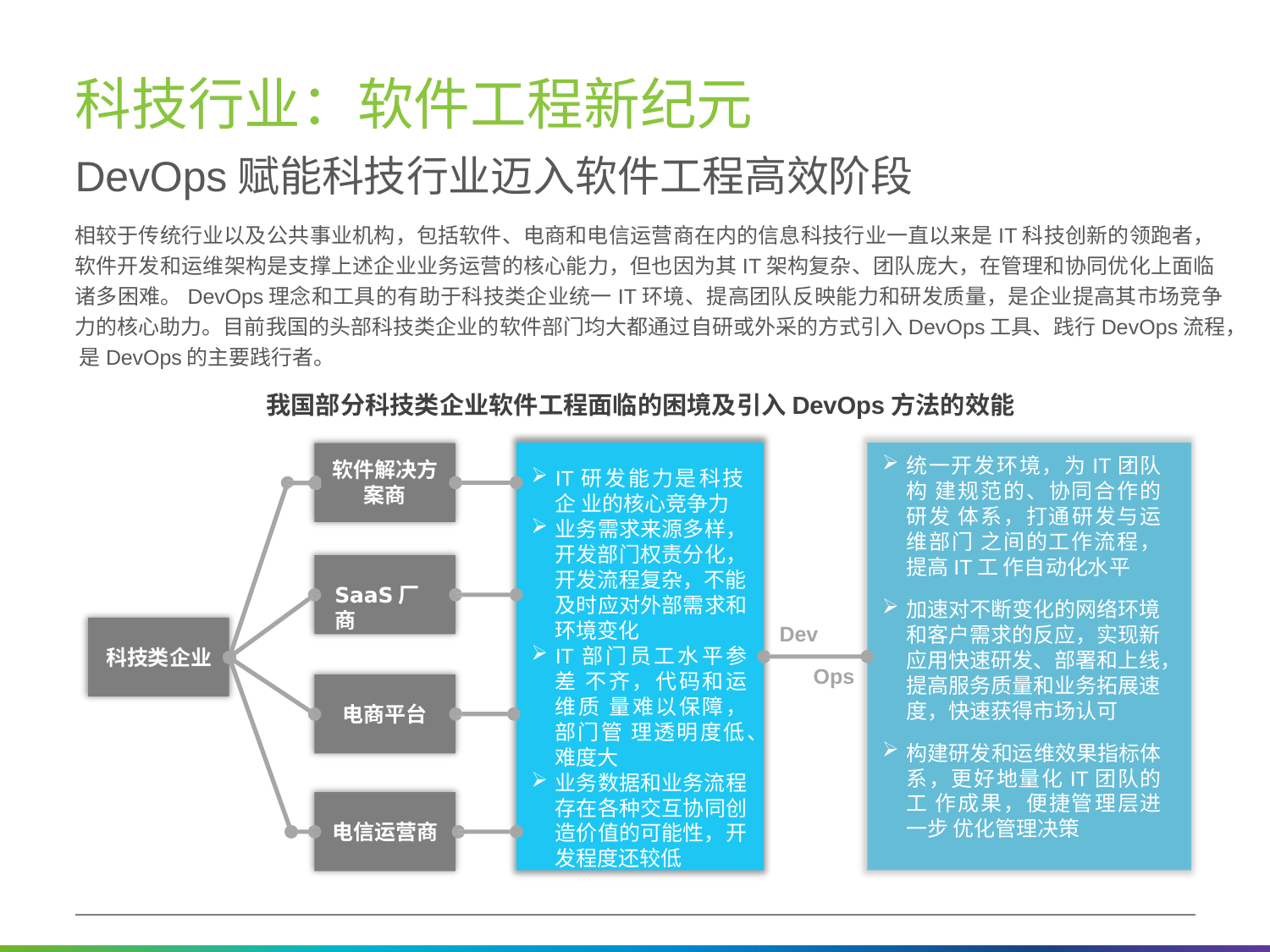

# 科技行业：软件工程新纪元
DevOps赋能科技行业迈入软件工程高效阶段
相较于传统行业以及公共事业机构，包括软件、电商和电信运营商在内的信息科技行业一直以来是IT科技创新的领跑者，  软件开发和运维架构是支撑上述企业业务运营的核心能力，但也因为其IT架构复杂、团队庞大，在管理和协同优化上面临 诸多困难。DevOps理念和工具的有助于科技类企业统一IT环境、提高团队反映能力和研发质量，是企业提高其市场竞争 力的核心助力。目前我国的头部科技类企业的软件部门均大都通过自研或外采的方式引入DevOps工具、践行DevOps流程， 是DevOps的主要践行者。
我国部分科技类企业软件工程面临的困境及引入DevOps方法的效能

统一开发环境，为IT团队构 建规范的、协同合作的研发 体系，打通研发与运维部门 之间的工作流程，提高IT工 作自动化水平

加速对不断变化的网络环境 和客户需求的反应，实现新 应用快速研发、部署和上线， 提高服务质量和业务拓展速 度，快速获得市场认可

构建研发和运维效果指标体 系，更好地量化IT团队的工 作成果，便捷管理层进一步 优化管理决策
软件解决方 案商
IT研发能力是科技企 业的核心竞争力
业务需求来源多样， 开发部门权责分化， 开发流程复杂，不能 及时应对外部需求和 环境变化
IT部门员工水平参差 不齐，代码和运维质 量难以保障，部门管 理透明度低、难度大
业务数据和业务流程 存在各种交互协同创 造价值的可能性，开 发程度还较低

SaaS厂商

Dev
Ops
科技类企业

电商平台

电信运营商

27